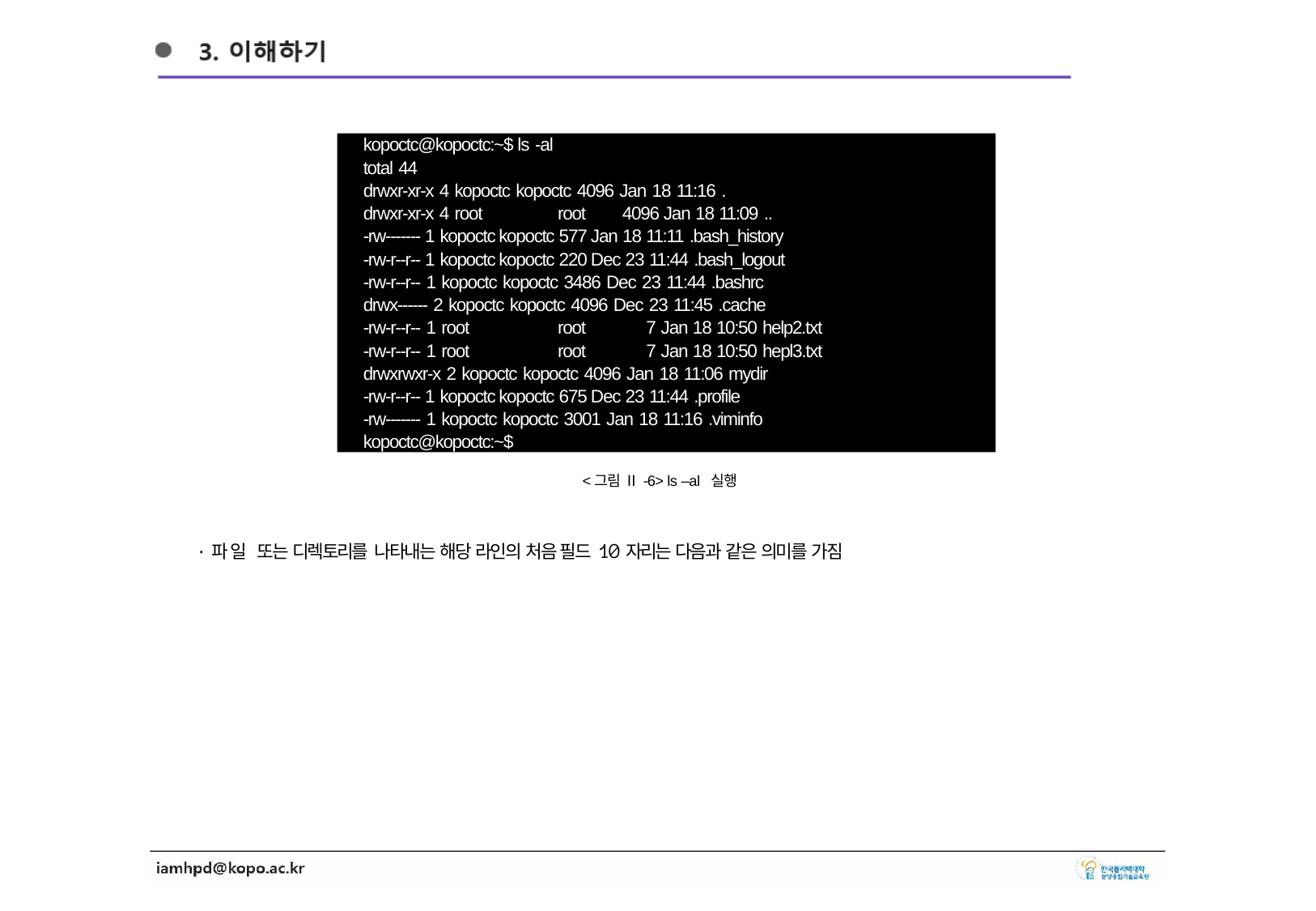

kopoctc@kopoctc:~$ ls -al
total 44
drwxr-xr-x 4 kopoctc kopoctc 4096 Jan 18 11:16 .
drwxr-xr-x 4 root	root	4096 Jan 18 11:09 ..
-rw------- 1 kopoctc kopoctc 577 Jan 18 11:11 .bash_history
-rw-r--r-- 1 kopoctc kopoctc 220 Dec 23 11:44 .bash_logout
-rw-r--r-- 1 kopoctc kopoctc 3486 Dec 23 11:44 .bashrc
drwx------ 2 kopoctc kopoctc 4096 Dec 23 11:45 .cache
-rw-r--r-- 1 root	root	7 Jan 18 10:50 help2.txt
-rw-r--r-- 1 root	root	7 Jan 18 10:50 hepl3.txt
drwxrwxr-x 2 kopoctc kopoctc 4096 Jan 18 11:06 mydir
-rw-r--r-- 1 kopoctc kopoctc 675 Dec 23 11:44 .profile
-rw------- 1 kopoctc kopoctc 3001 Jan 18 11:16 .viminfo  kopoctc@kopoctc:~$
<그림 Ⅱ-6> ls –al 실행
∙파일 또는 디렉토리를 나타내는 해당 라인의 처음 필드 10자리는 다음과 같은 의미를 가짐